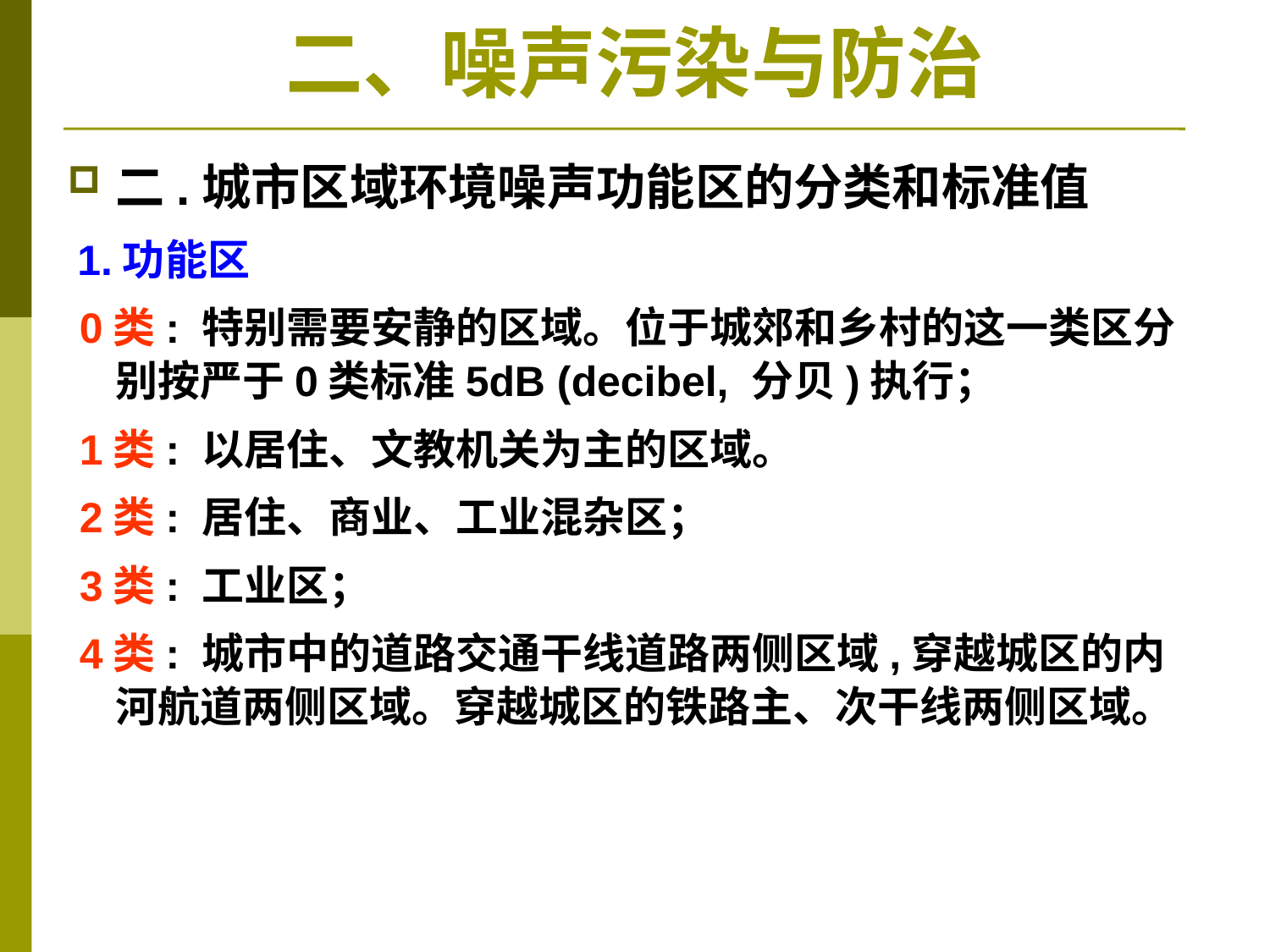

# 二、噪声污染与防治
二.城市区域环境噪声功能区的分类和标准值
 1.功能区
 0类: 特别需要安静的区域。位于城郊和乡村的这一类区分别按严于0类标准5dB (decibel, 分贝)执行；
 1类: 以居住、文教机关为主的区域。
 2类: 居住、商业、工业混杂区；
 3类: 工业区；
 4类: 城市中的道路交通干线道路两侧区域,穿越城区的内河航道两侧区域。穿越城区的铁路主、次干线两侧区域。